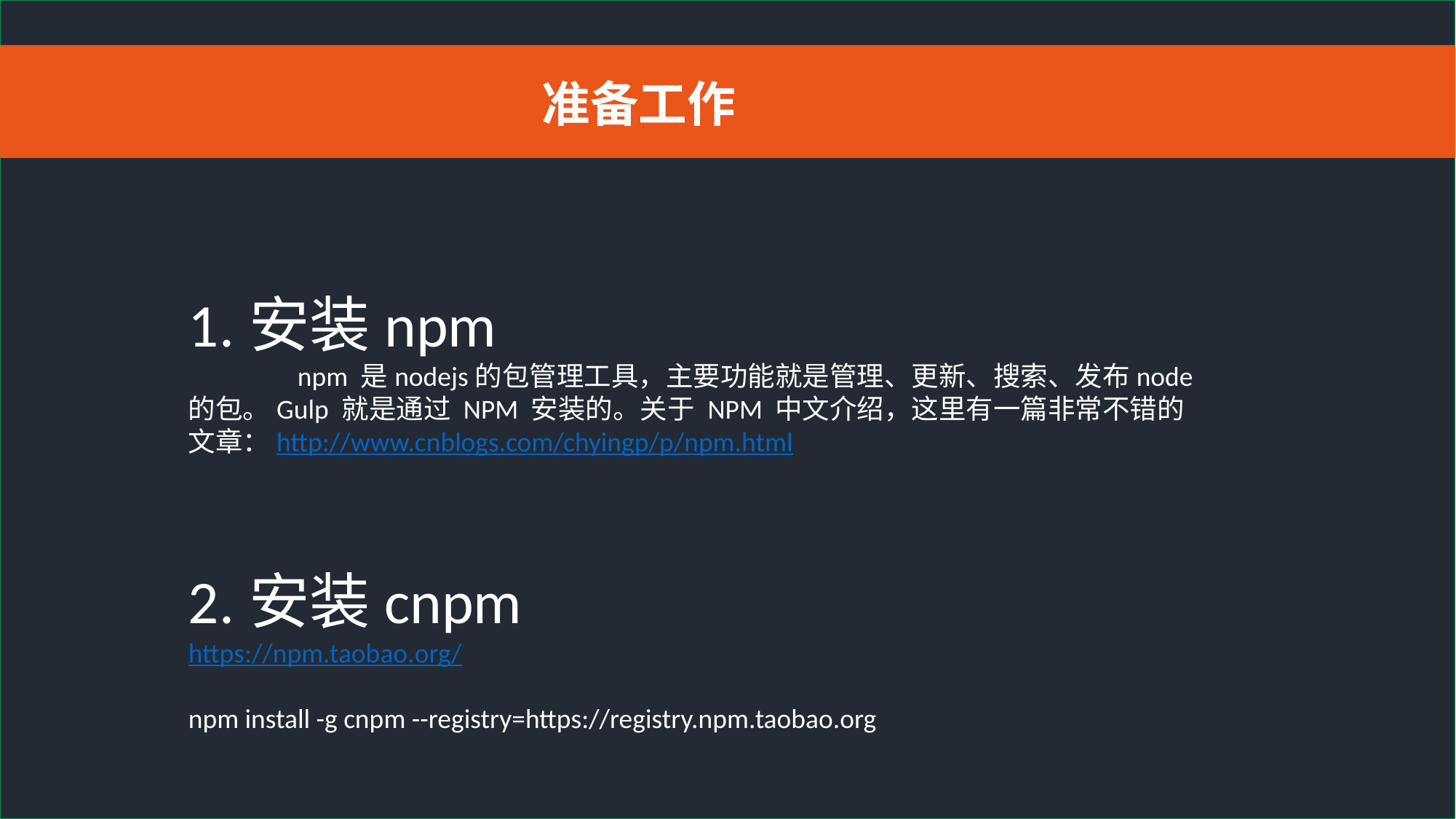

准备工作

1.安装npm
	npm 是nodejs的包管理工具，主要功能就是管理、更新、搜索、发布node的包。Gulp 就是通过 NPM 安装的。关于 NPM 中文介绍，这里有一篇非常不错的文章：http://www.cnblogs.com/chyingp/p/npm.html

2.安装cnpm
https://npm.taobao.org/

npm install -g cnpm --registry=https://registry.npm.taobao.org